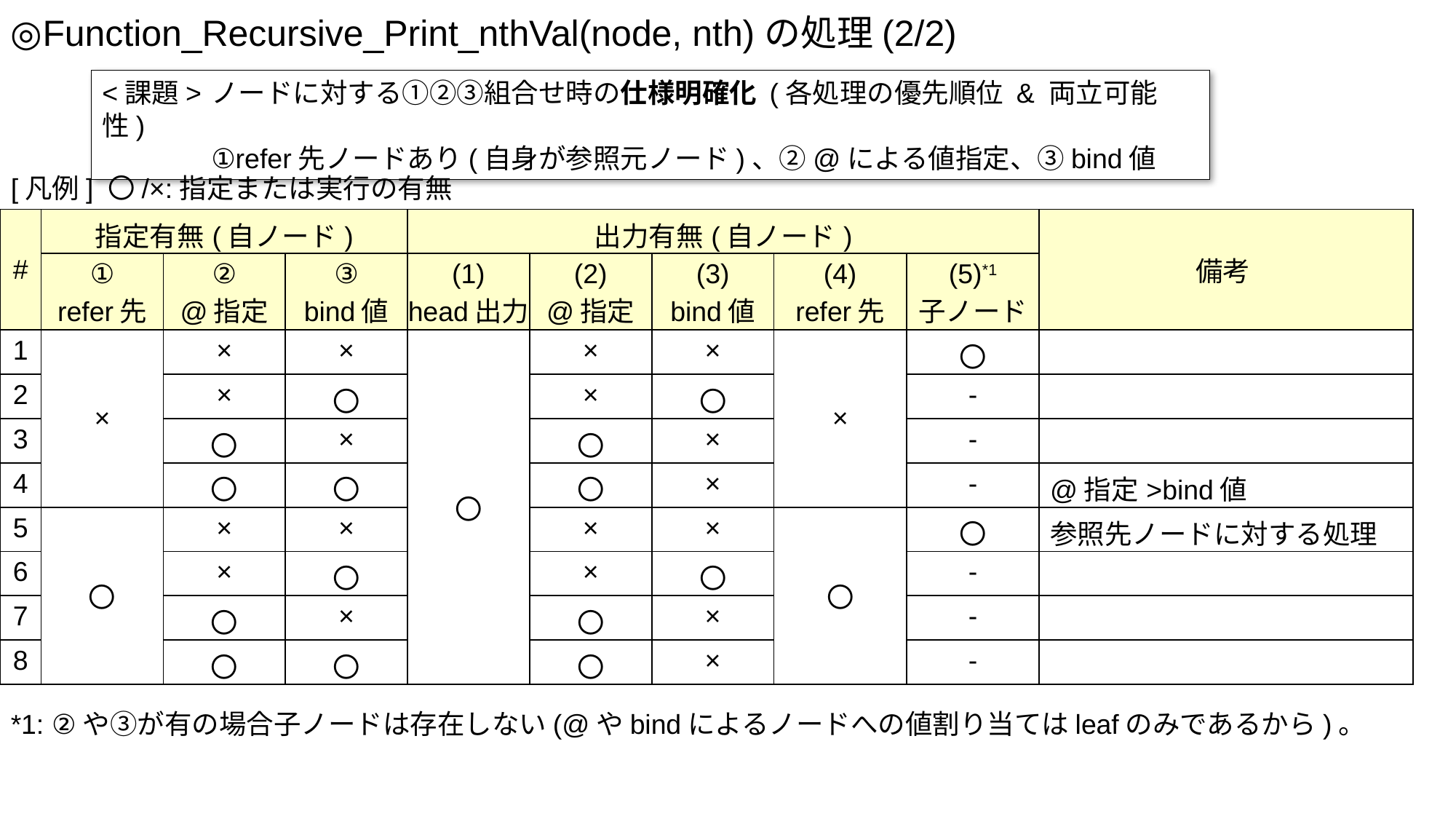

◎Function_Recursive_Print_nthVal(node, nth)の処理(2/2)
<課題>	ノードに対する①②③組合せ時の仕様明確化 (各処理の優先順位 & 両立可能性)
	①refer先ノードあり(自身が参照元ノード)、②@による値指定、③bind値
[凡例] 〇/×:指定または実行の有無
| # | 指定有無(自ノード) |  |  | 出力有無(自ノード) |  |  |  |  | 備考 |
| --- | --- | --- | --- | --- | --- | --- | --- | --- | --- |
|  | ① refer先 | ② @指定 | ③ bind値 | (1) head出力 | (2) @指定 | (3) bind値 | (4) refer先 | (5)\*1 子ノード |  |
| 1 | × | × | × | 〇 | × | × | × | 〇 |  |
| 2 |  | × | 〇 |  | × | 〇 |  | - |  |
| 3 |  | 〇 | × |  | 〇 | × |  | - |  |
| 4 |  | 〇 | 〇 |  | 〇 | × |  | - | @指定>bind値 |
| 5 | 〇 | × | × |  | × | × | 〇 | 〇 | 参照先ノードに対する処理 |
| 6 |  | × | 〇 |  | × | 〇 |  | - |  |
| 7 |  | 〇 | × |  | 〇 | × |  | - |  |
| 8 |  | 〇 | 〇 |  | 〇 | × |  | - |  |
*1: ②や③が有の場合子ノードは存在しない(@やbindによるノードへの値割り当てはleafのみであるから)。